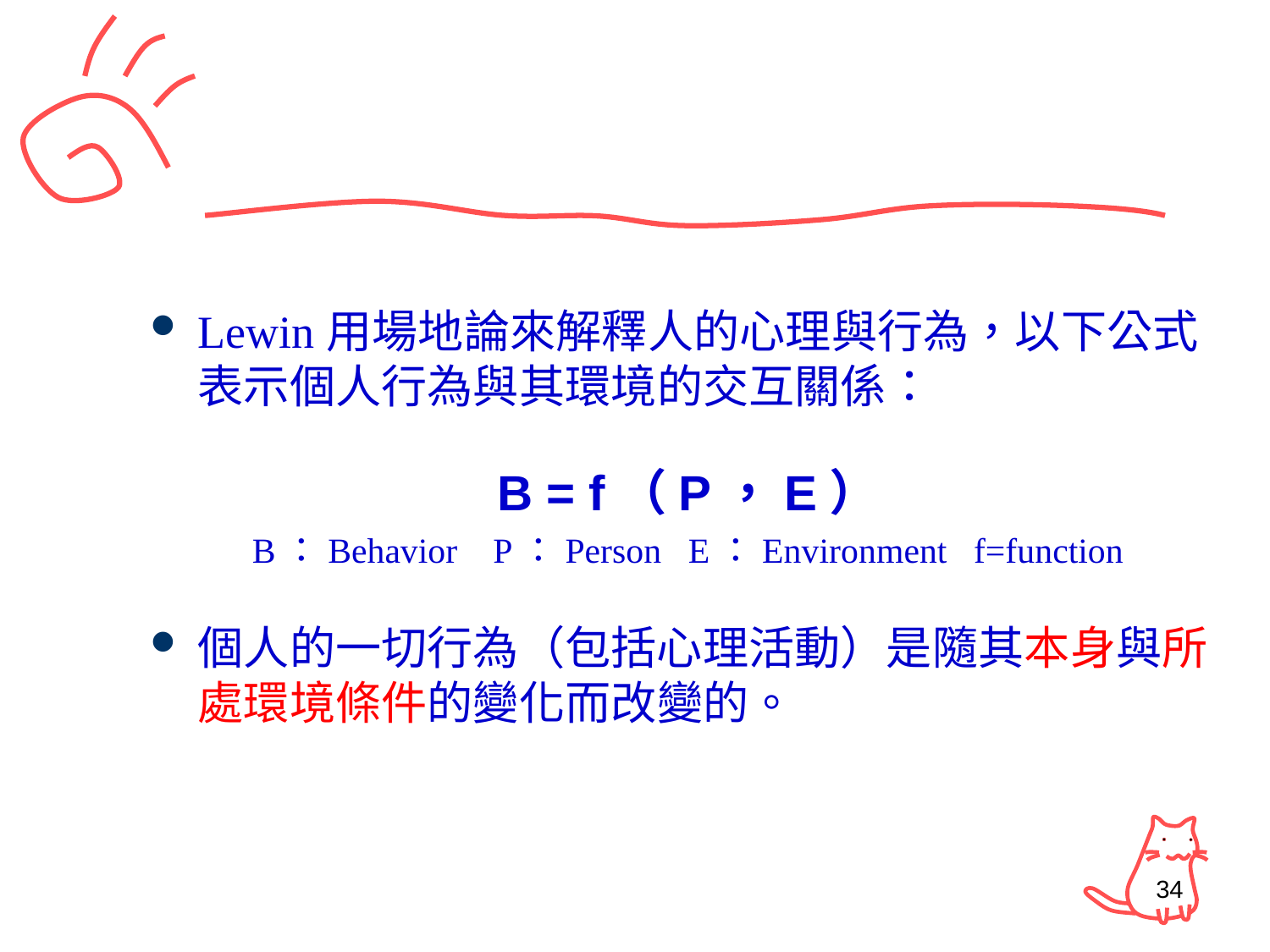

#

Lewin用場地論來解釋人的心理與行為，以下公式表示個人行為與其環境的交互關係：

B = f（P，E）
B：Behavior    P：Person   E：Environment   f=function

個人的一切行為（包括心理活動）是隨其本身與所處環境條件的變化而改變的。
34